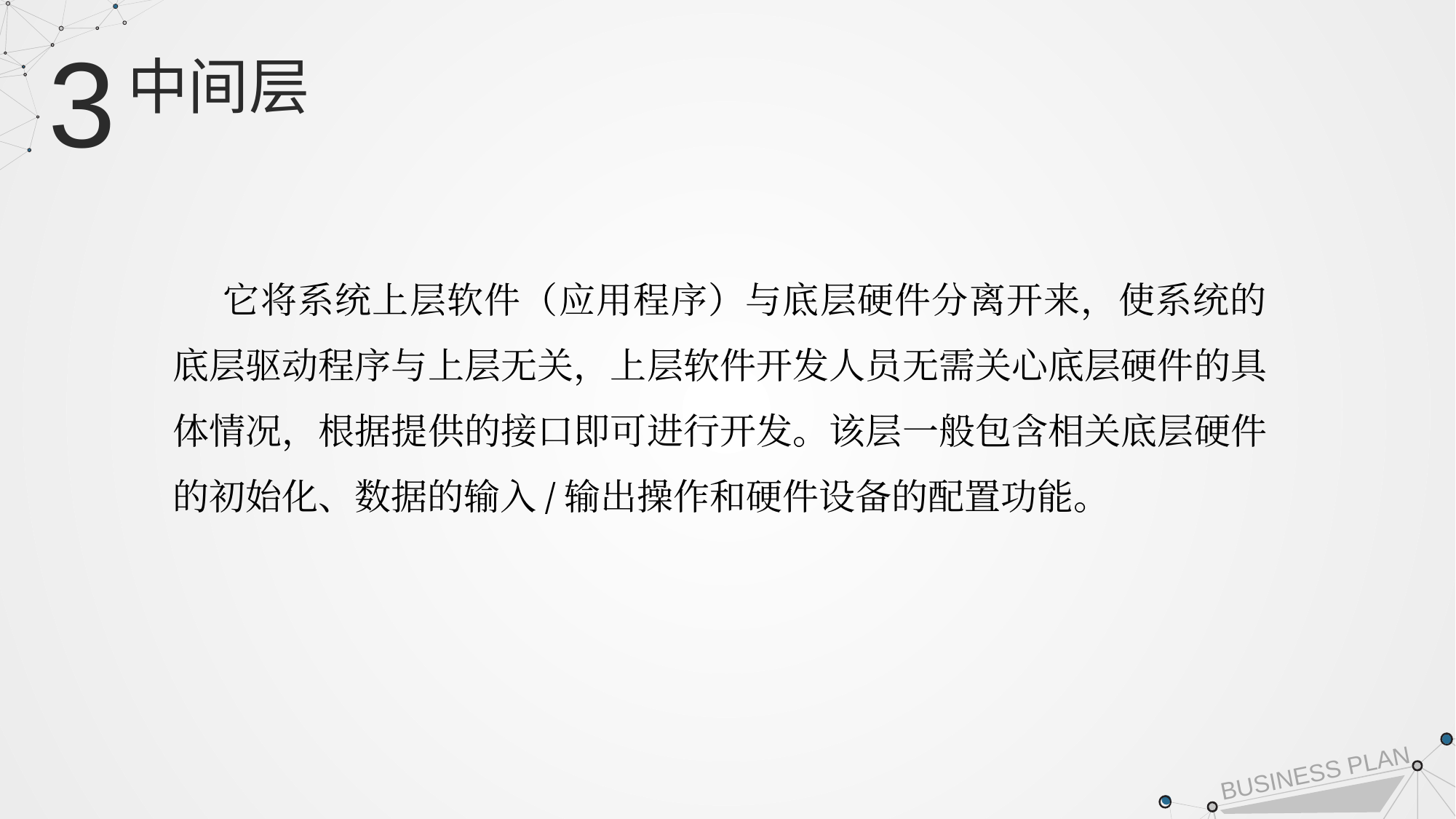

3
中间层
    它将系统上层软件（应用程序）与底层硬件分离开来，使系统的底层驱动程序与上层无关，上层软件开发人员无需关心底层硬件的具体情况，根据提供的接口即可进行开发。该层一般包含相关底层硬件的初始化、数据的输入/输出操作和硬件设备的配置功能。